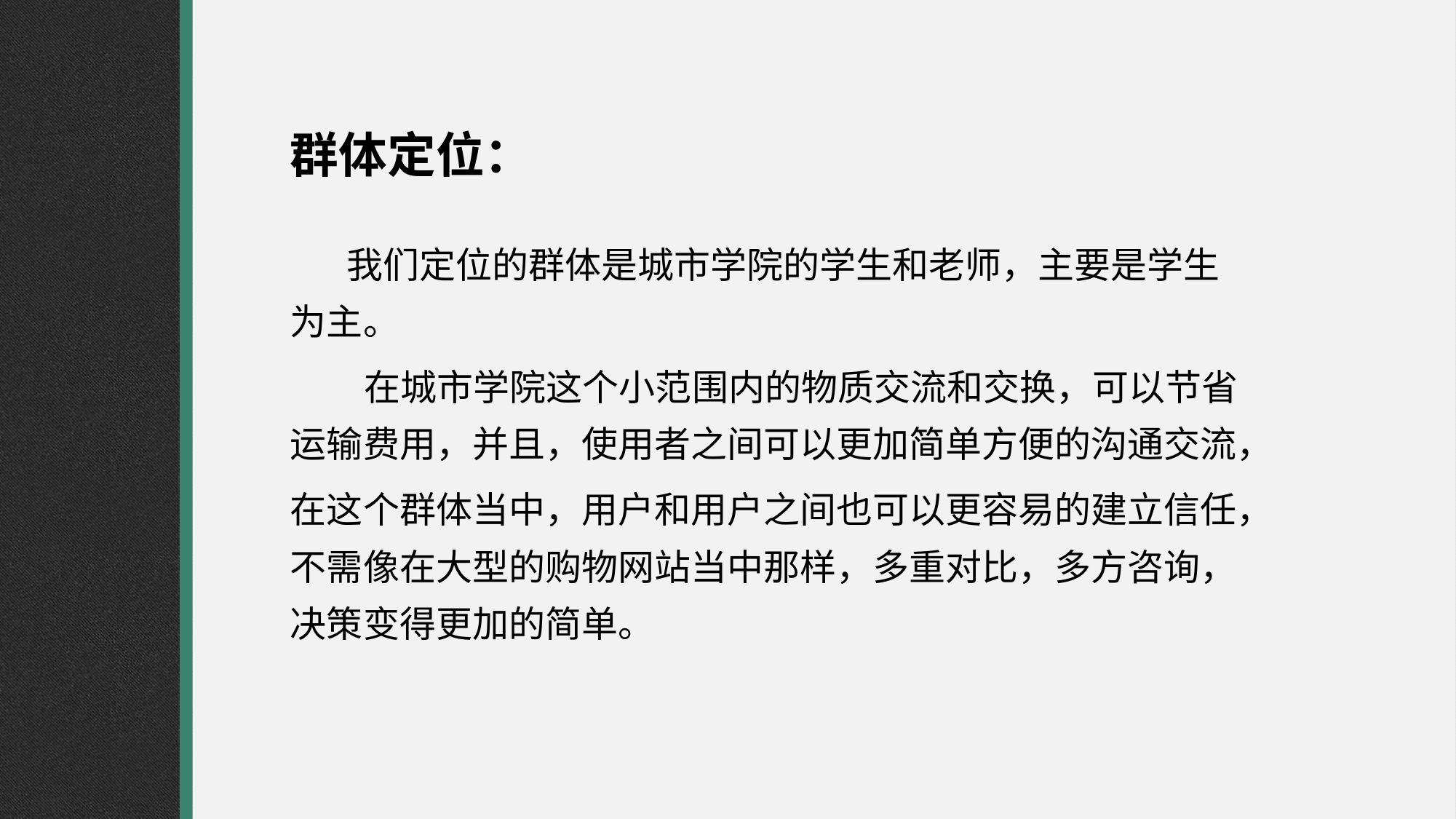

群体定位：

             我们定位的群体是城市学院的学生和老师，主要是学生为主。
        在城市学院这个小范围内的物质交流和交换，可以节省运输费用，并且，使用者之间可以更加简单方便的沟通交流，
在这个群体当中，用户和用户之间也可以更容易的建立信任，不需像在大型的购物网站当中那样，多重对比，多方咨询，决策变得更加的简单。